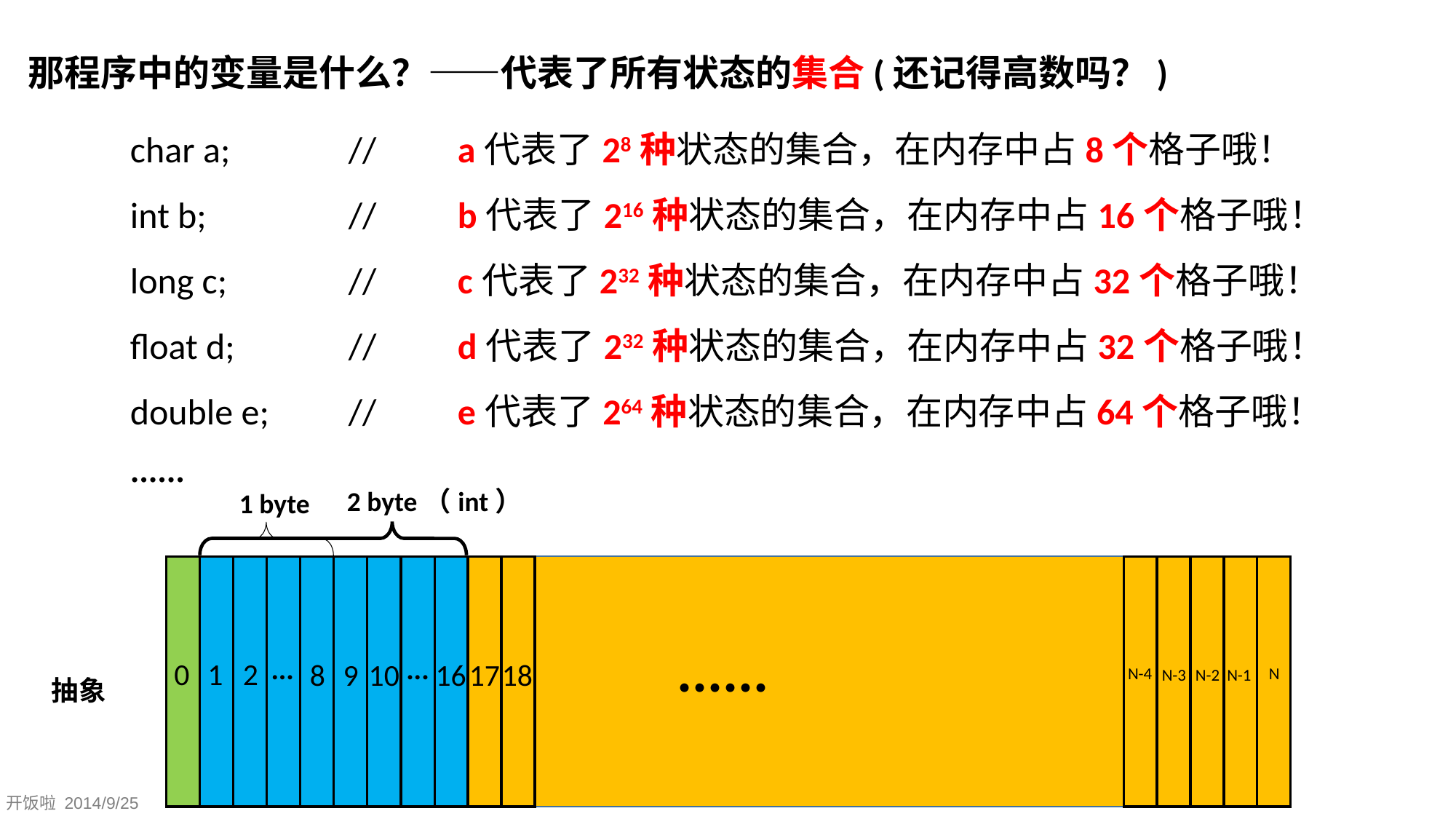

那程序中的变量是什么？——代表了所有状态的集合(还记得高数吗？)
char a;		//	a代表了28种状态的集合，在内存中占8个格子哦！
int b; 		//	b代表了216种状态的集合，在内存中占16个格子哦！
long c; 		//	c代表了232种状态的集合，在内存中占32个格子哦！
float d; 	//	d代表了232种状态的集合，在内存中占32个格子哦！
double e; 	//	e代表了264种状态的集合，在内存中占64个格子哦！
······

2 byte（int）
1 byte

······
0
1
2
···
8
9
10
···
16
17
18
N-4
N
N-3
N-2
N-1
抽象